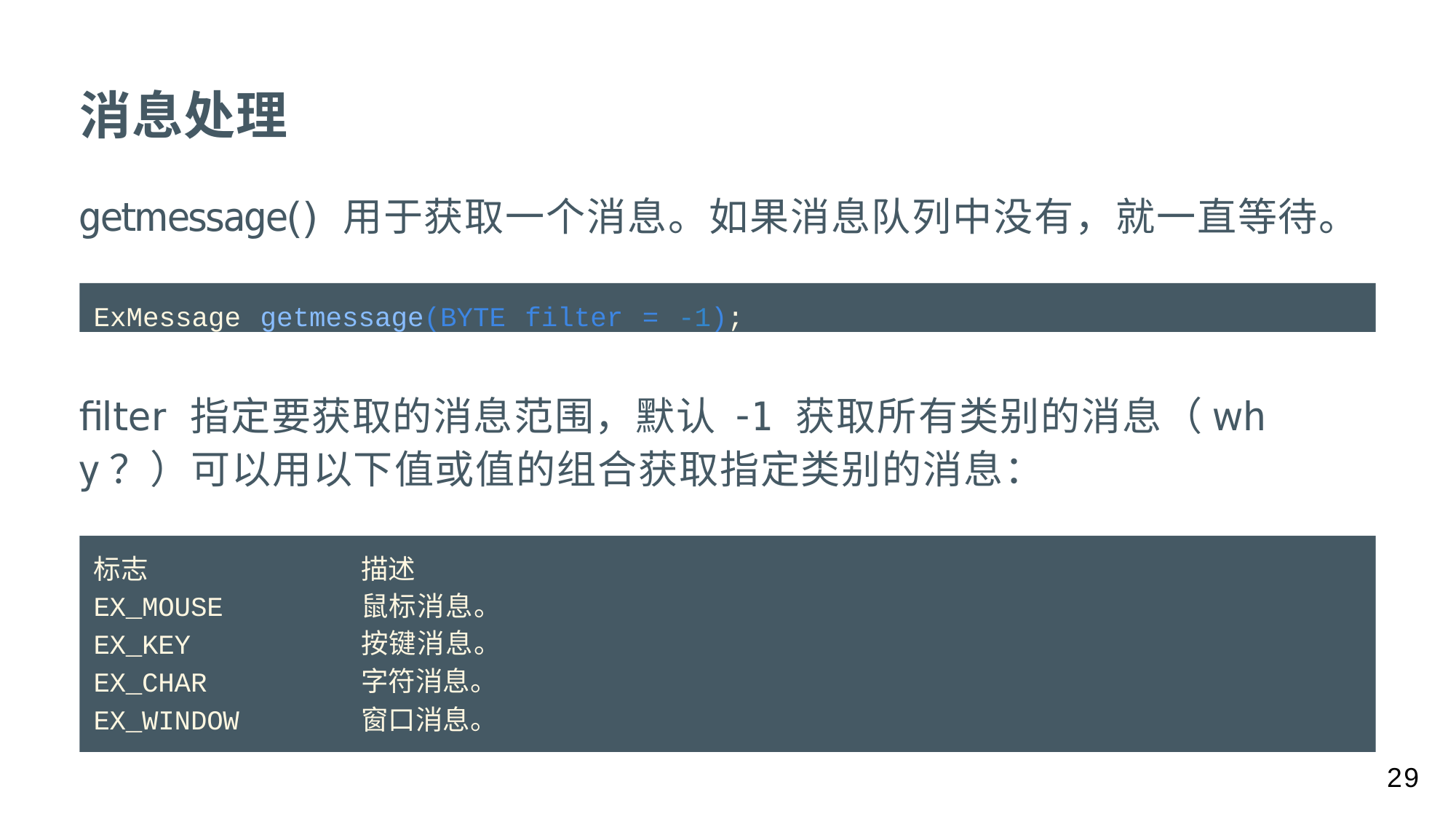

消息处理
getmessage() 用于获取一个消息。如果消息队列中没有，就一直等待。
ExMessage getmessage(BYTE filter = -1);
filter 指定要获取的消息范围，默认 -1 获取所有类别的消息（why？）可以用以下值或值的组合获取指定类别的消息：

标志 EX_MOUSE EX_KEY EX_CHAR EX_WINDOW
描述
鼠标消息。按键消息。字符消息。
窗口消息。
29